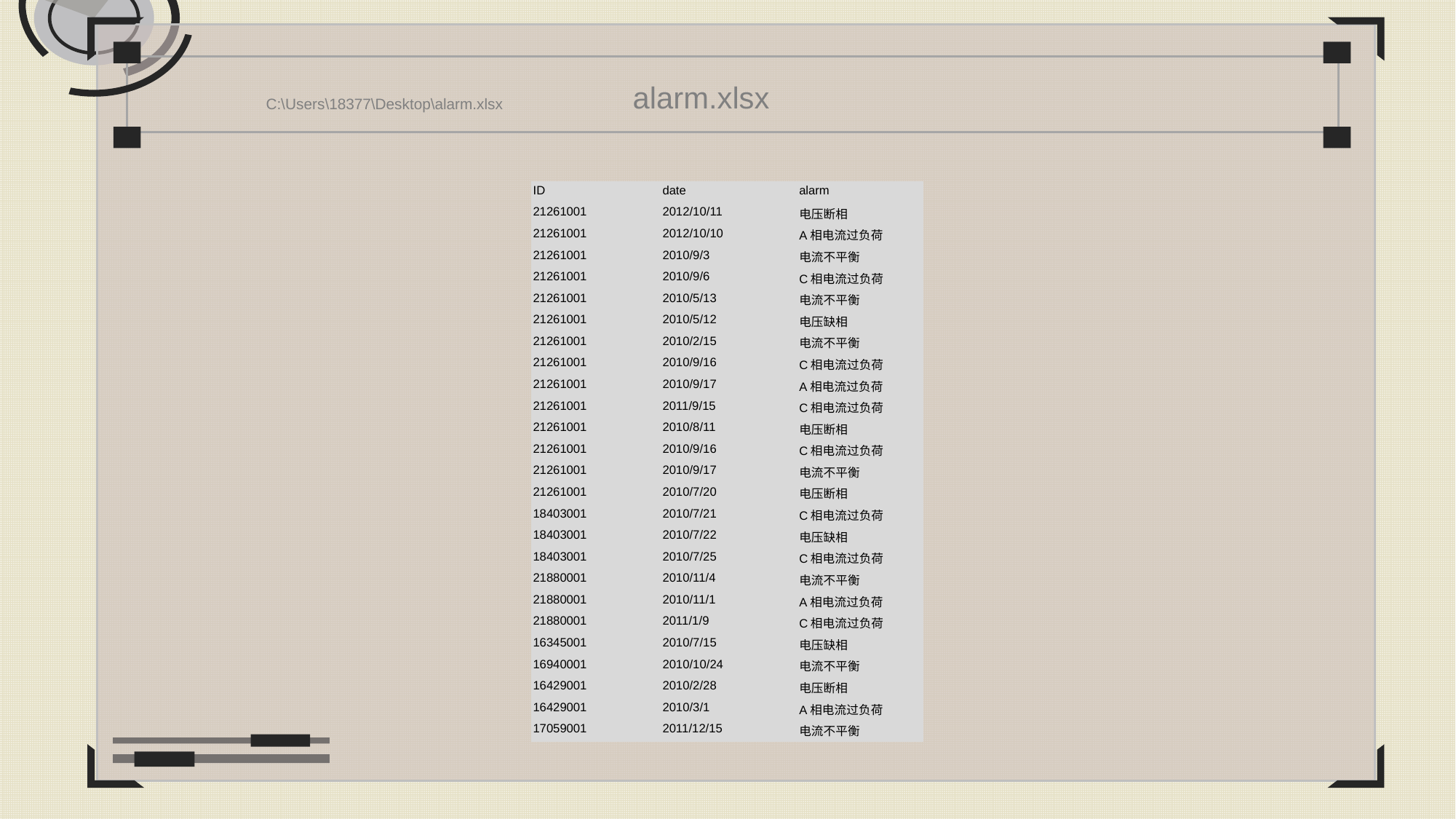

alarm.xlsx
 C:\Users\18377\Desktop\alarm.xlsx
| ID | date | alarm |
| --- | --- | --- |
| 21261001 | 2012/10/11 | 电压断相 |
| 21261001 | 2012/10/10 | A相电流过负荷 |
| 21261001 | 2010/9/3 | 电流不平衡 |
| 21261001 | 2010/9/6 | C相电流过负荷 |
| 21261001 | 2010/5/13 | 电流不平衡 |
| 21261001 | 2010/5/12 | 电压缺相 |
| 21261001 | 2010/2/15 | 电流不平衡 |
| 21261001 | 2010/9/16 | C相电流过负荷 |
| 21261001 | 2010/9/17 | A相电流过负荷 |
| 21261001 | 2011/9/15 | C相电流过负荷 |
| 21261001 | 2010/8/11 | 电压断相 |
| 21261001 | 2010/9/16 | C相电流过负荷 |
| 21261001 | 2010/9/17 | 电流不平衡 |
| 21261001 | 2010/7/20 | 电压断相 |
| 18403001 | 2010/7/21 | C相电流过负荷 |
| 18403001 | 2010/7/22 | 电压缺相 |
| 18403001 | 2010/7/25 | C相电流过负荷 |
| 21880001 | 2010/11/4 | 电流不平衡 |
| 21880001 | 2010/11/1 | A相电流过负荷 |
| 21880001 | 2011/1/9 | C相电流过负荷 |
| 16345001 | 2010/7/15 | 电压缺相 |
| 16940001 | 2010/10/24 | 电流不平衡 |
| 16429001 | 2010/2/28 | 电压断相 |
| 16429001 | 2010/3/1 | A相电流过负荷 |
| 17059001 | 2011/12/15 | 电流不平衡 |